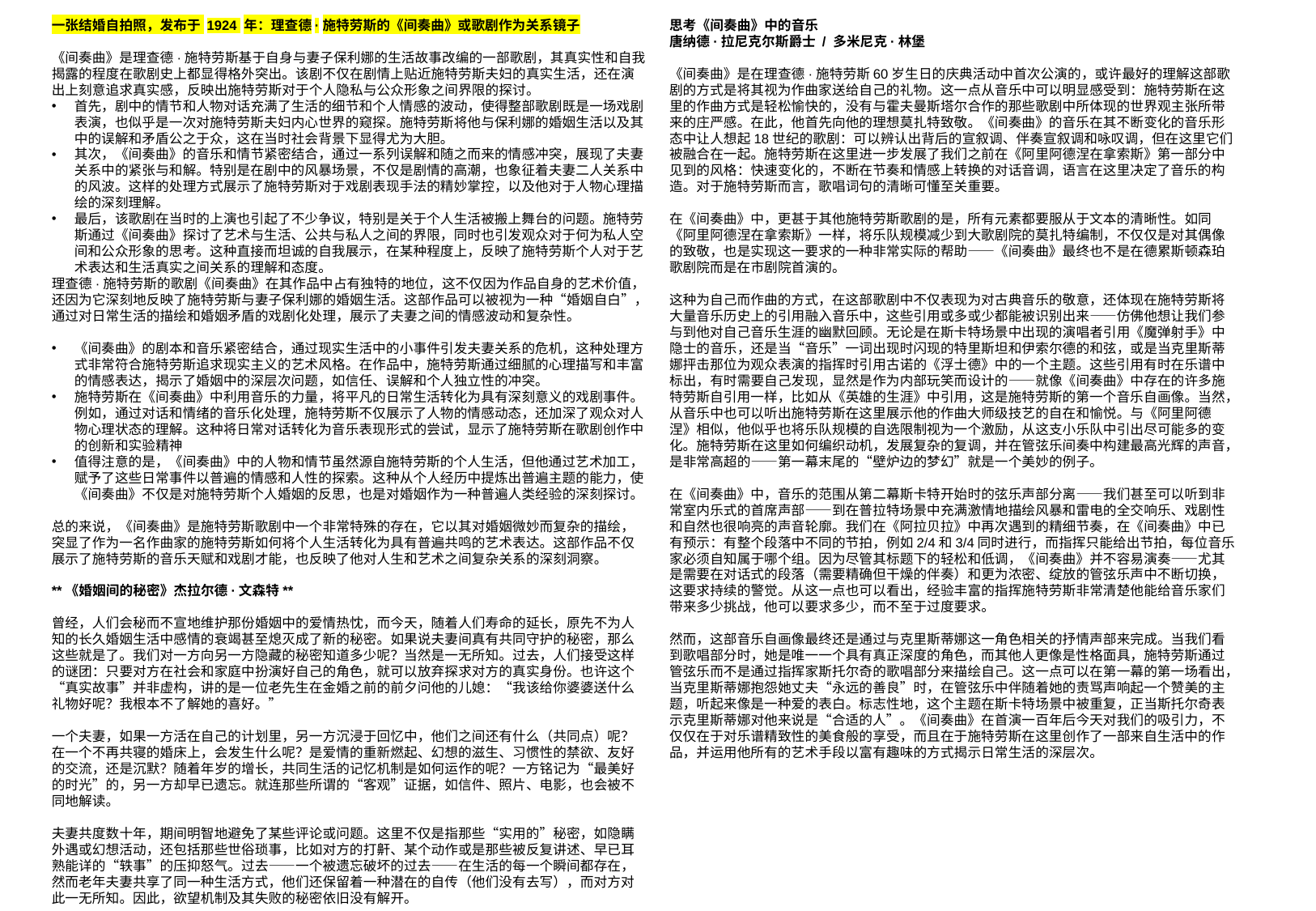

一张结婚自拍照，发布于 1924 年：理查德·施特劳斯的《间奏曲》或歌剧作为关系镜子

《间奏曲》是理查德·施特劳斯基于自身与妻子保利娜的生活故事改编的一部歌剧，其真实性和自我揭露的程度在歌剧史上都显得格外突出。该剧不仅在剧情上贴近施特劳斯夫妇的真实生活，还在演出上刻意追求真实感，反映出施特劳斯对于个人隐私与公众形象之间界限的探讨。
首先，剧中的情节和人物对话充满了生活的细节和个人情感的波动，使得整部歌剧既是一场戏剧表演，也似乎是一次对施特劳斯夫妇内心世界的窥探。施特劳斯将他与保利娜的婚姻生活以及其中的误解和矛盾公之于众，这在当时社会背景下显得尤为大胆。
其次，《间奏曲》的音乐和情节紧密结合，通过一系列误解和随之而来的情感冲突，展现了夫妻关系中的紧张与和解。特别是在剧中的风暴场景，不仅是剧情的高潮，也象征着夫妻二人关系中的风波。这样的处理方式展示了施特劳斯对于戏剧表现手法的精妙掌控，以及他对于人物心理描绘的深刻理解。
最后，该歌剧在当时的上演也引起了不少争议，特别是关于个人生活被搬上舞台的问题。施特劳斯通过《间奏曲》探讨了艺术与生活、公共与私人之间的界限，同时也引发观众对于何为私人空间和公众形象的思考。这种直接而坦诚的自我展示，在某种程度上，反映了施特劳斯个人对于艺术表达和生活真实之间关系的理解和态度。
理查德·施特劳斯的歌剧《间奏曲》在其作品中占有独特的地位，这不仅因为作品自身的艺术价值，还因为它深刻地反映了施特劳斯与妻子保利娜的婚姻生活。这部作品可以被视为一种“婚姻自白”，通过对日常生活的描绘和婚姻矛盾的戏剧化处理，展示了夫妻之间的情感波动和复杂性。

《间奏曲》的剧本和音乐紧密结合，通过现实生活中的小事件引发夫妻关系的危机，这种处理方式非常符合施特劳斯追求现实主义的艺术风格。在作品中，施特劳斯通过细腻的心理描写和丰富的情感表达，揭示了婚姻中的深层次问题，如信任、误解和个人独立性的冲突。
施特劳斯在《间奏曲》中利用音乐的力量，将平凡的日常生活转化为具有深刻意义的戏剧事件。例如，通过对话和情绪的音乐化处理，施特劳斯不仅展示了人物的情感动态，还加深了观众对人物心理状态的理解。这种将日常对话转化为音乐表现形式的尝试，显示了施特劳斯在歌剧创作中的创新和实验精神
值得注意的是，《间奏曲》中的人物和情节虽然源自施特劳斯的个人生活，但他通过艺术加工，赋予了这些日常事件以普遍的情感和人性的探索。这种从个人经历中提炼出普遍主题的能力，使《间奏曲》不仅是对施特劳斯个人婚姻的反思，也是对婚姻作为一种普遍人类经验的深刻探讨。

总的来说，《间奏曲》是施特劳斯歌剧中一个非常特殊的存在，它以其对婚姻微妙而复杂的描绘，突显了作为一名作曲家的施特劳斯如何将个人生活转化为具有普遍共鸣的艺术表达。这部作品不仅展示了施特劳斯的音乐天赋和戏剧才能，也反映了他对人生和艺术之间复杂关系的深刻洞察。

**《婚姻间的秘密》杰拉尔德·文森特**

曾经，人们会秘而不宣地维护那份婚姻中的爱情热忱，而今天，随着人们寿命的延长，原先不为人知的长久婚姻生活中感情的衰竭甚至熄灭成了新的秘密。如果说夫妻间真有共同守护的秘密，那么这些就是了。我们对一方向另一方隐藏的秘密知道多少呢？当然是一无所知。过去，人们接受这样的谜团：只要对方在社会和家庭中扮演好自己的角色，就可以放弃探求对方的真实身份。也许这个“真实故事”并非虚构，讲的是一位老先生在金婚之前的前夕问他的儿媳：“我该给你婆婆送什么礼物好呢？我根本不了解她的喜好。”

一个夫妻，如果一方活在自己的计划里，另一方沉浸于回忆中，他们之间还有什么（共同点）呢？在一个不再共寝的婚床上，会发生什么呢？是爱情的重新燃起、幻想的滋生、习惯性的禁欲、友好的交流，还是沉默？随着年岁的增长，共同生活的记忆机制是如何运作的呢？一方铭记为“最美好的时光”的，另一方却早已遗忘。就连那些所谓的“客观”证据，如信件、照片、电影，也会被不同地解读。

夫妻共度数十年，期间明智地避免了某些评论或问题。这里不仅是指那些“实用的”秘密，如隐瞒外遇或幻想活动，还包括那些世俗琐事，比如对方的打鼾、某个动作或是那些被反复讲述、早已耳熟能详的“轶事”的压抑怒气。过去——一个被遗忘破坏的过去——在生活的每一个瞬间都存在，然而老年夫妻共享了同一种生活方式，他们还保留着一种潜在的自传（他们没有去写），而对方对此一无所知。因此，欲望机制及其失败的秘密依旧没有解开。

思考《间奏曲》中的音乐
唐纳德·拉尼克尔斯爵士 / 多米尼克·林堡

《间奏曲》是在理查德·施特劳斯60岁生日的庆典活动中首次公演的，或许最好的理解这部歌剧的方式是将其视为作曲家送给自己的礼物。这一点从音乐中可以明显感受到：施特劳斯在这里的作曲方式是轻松愉快的，没有与霍夫曼斯塔尔合作的那些歌剧中所体现的世界观主张所带来的庄严感。在此，他首先向他的理想莫扎特致敬。《间奏曲》的音乐在其不断变化的音乐形态中让人想起18世纪的歌剧：可以辨认出背后的宣叙调、伴奏宣叙调和咏叹调，但在这里它们被融合在一起。施特劳斯在这里进一步发展了我们之前在《阿里阿德涅在拿索斯》第一部分中见到的风格：快速变化的，不断在节奏和情感上转换的对话音调，语言在这里决定了音乐的构造。对于施特劳斯而言，歌唱词句的清晰可懂至关重要。

在《间奏曲》中，更甚于其他施特劳斯歌剧的是，所有元素都要服从于文本的清晰性。如同《阿里阿德涅在拿索斯》一样，将乐队规模减少到大歌剧院的莫扎特编制，不仅仅是对其偶像的致敬，也是实现这一要求的一种非常实际的帮助——《间奏曲》最终也不是在德累斯顿森珀歌剧院而是在市剧院首演的。

这种为自己而作曲的方式，在这部歌剧中不仅表现为对古典音乐的敬意，还体现在施特劳斯将大量音乐历史上的引用融入音乐中，这些引用或多或少都能被识别出来——仿佛他想让我们参与到他对自己音乐生涯的幽默回顾。无论是在斯卡特场景中出现的演唱者引用《魔弹射手》中隐士的音乐，还是当“音乐”一词出现时闪现的特里斯坦和伊索尔德的和弦，或是当克里斯蒂娜抨击那位为观众表演的指挥时引用古诺的《浮士德》中的一个主题。这些引用有时在乐谱中标出，有时需要自己发现，显然是作为内部玩笑而设计的——就像《间奏曲》中存在的许多施特劳斯自引用一样，比如从《英雄的生涯》中引用，这是施特劳斯的第一个音乐自画像。当然，从音乐中也可以听出施特劳斯在这里展示他的作曲大师级技艺的自在和愉悦。与《阿里阿德涅》相似，他似乎也将乐队规模的自选限制视为一个激励，从这支小乐队中引出尽可能多的变化。施特劳斯在这里如何编织动机，发展复杂的复调，并在管弦乐间奏中构建最高光辉的声音，是非常高超的——第一幕末尾的“壁炉边的梦幻”就是一个美妙的例子。

在《间奏曲》中，音乐的范围从第二幕斯卡特开始时的弦乐声部分离——我们甚至可以听到非常室内乐式的首席声部——到在普拉特场景中充满激情地描绘风暴和雷电的全交响乐、戏剧性和自然也很响亮的声音轮廓。我们在《阿拉贝拉》中再次遇到的精细节奏，在《间奏曲》中已有预示：有整个段落中不同的节拍，例如2/4和3/4同时进行，而指挥只能给出节拍，每位音乐家必须自知属于哪个组。因为尽管其标题下的轻松和低调，《间奏曲》并不容易演奏——尤其是需要在对话式的段落（需要精确但干燥的伴奏）和更为浓密、绽放的管弦乐声中不断切换，这要求持续的警觉。从这一点也可以看出，经验丰富的指挥施特劳斯非常清楚他能给音乐家们带来多少挑战，他可以要求多少，而不至于过度要求。

然而，这部音乐自画像最终还是通过与克里斯蒂娜这一角色相关的抒情声部来完成。当我们看到歌唱部分时，她是唯一一个具有真正深度的角色，而其他人更像是性格面具，施特劳斯通过管弦乐而不是通过指挥家斯托尔奇的歌唱部分来描绘自己。这一点可以在第一幕的第一场看出，当克里斯蒂娜抱怨她丈夫“永远的善良”时，在管弦乐中伴随着她的责骂声响起一个赞美的主题，听起来像是一种爱的表白。标志性地，这个主题在斯卡特场景中被重复，正当斯托尔奇表示克里斯蒂娜对他来说是“合适的人”。《间奏曲》在首演一百年后今天对我们的吸引力，不仅仅在于对乐谱精致性的美食般的享受，而且在于施特劳斯在这里创作了一部来自生活中的作品，并运用他所有的艺术手段以富有趣味的方式揭示日常生活的深层次。